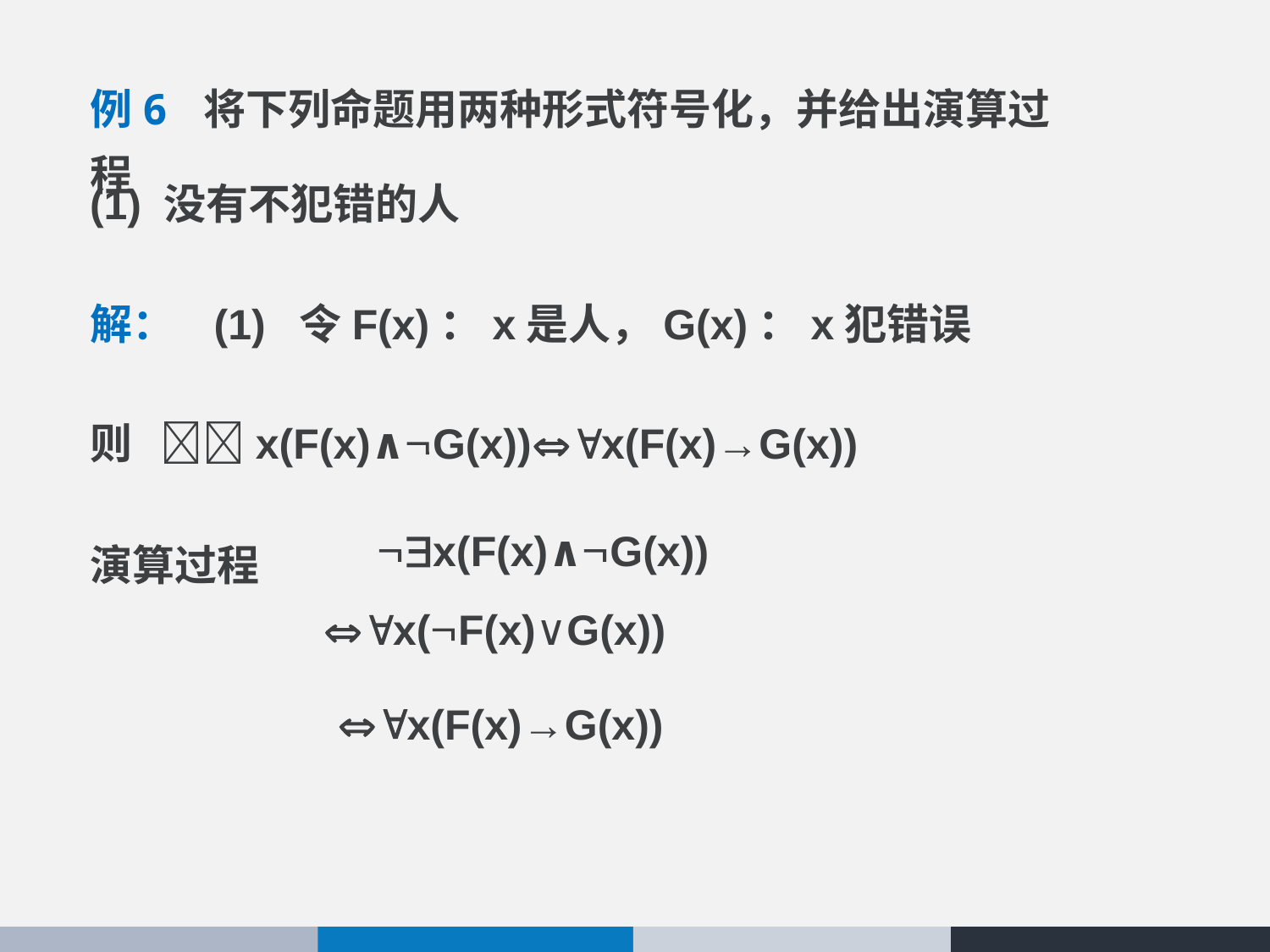

例6 将下列命题用两种形式符号化，并给出演算过程
(1) 没有不犯错的人
解：
(1)  令F(x)：x是人，G(x)：x犯错误
则   ¬∃x(F(x)∧¬G(x))⇔∀x(F(x)→G(x))
演算过程
¬∃x(F(x)∧¬G(x))
⇔∀x(¬F(x)∨G(x))
⇔∀x(F(x)→G(x))